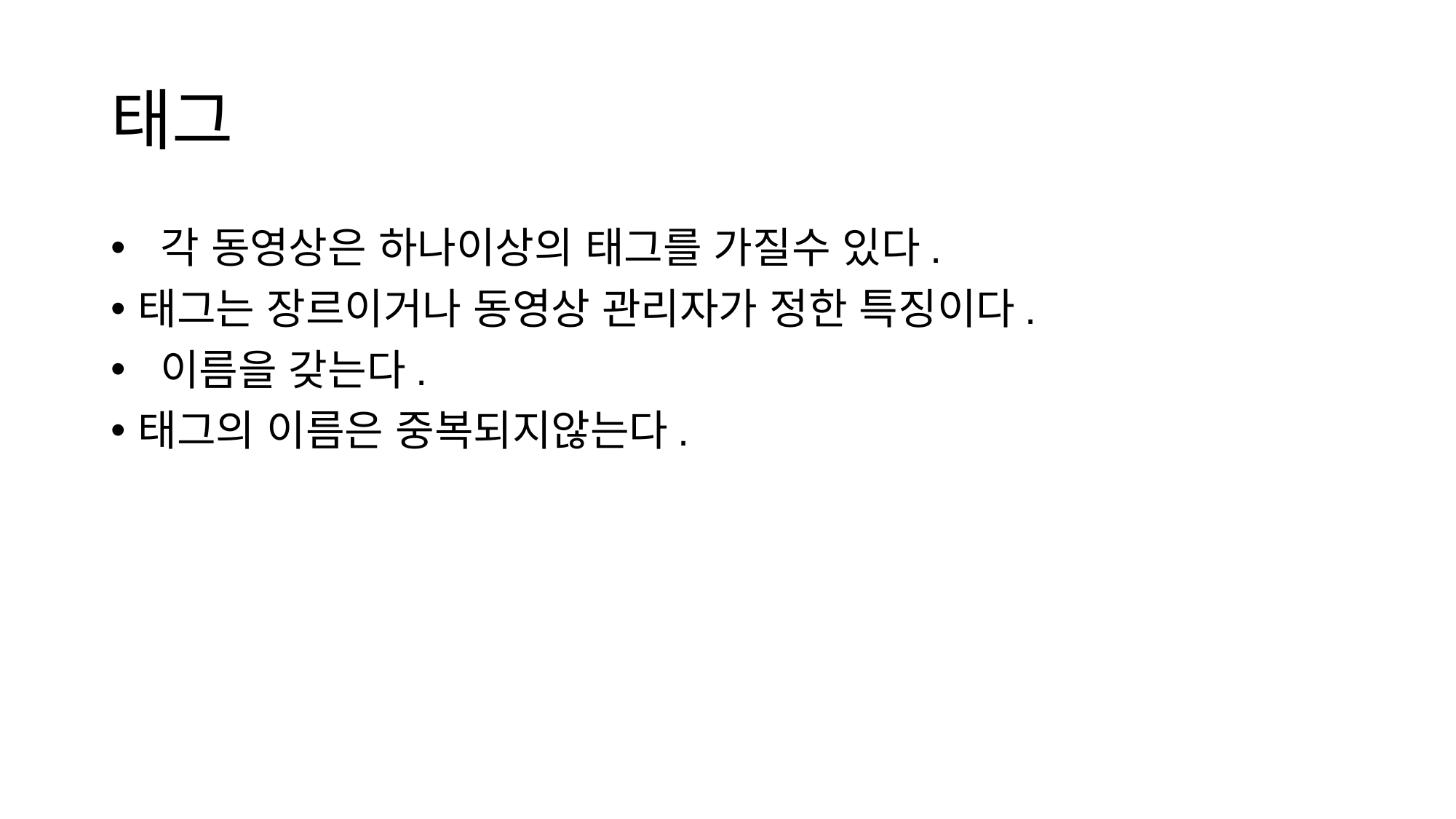

# 태그
 각 동영상은 하나이상의 태그를 가질수 있다.
태그는 장르이거나 동영상 관리자가 정한 특징이다.
 이름을 갖는다.
태그의 이름은 중복되지않는다.